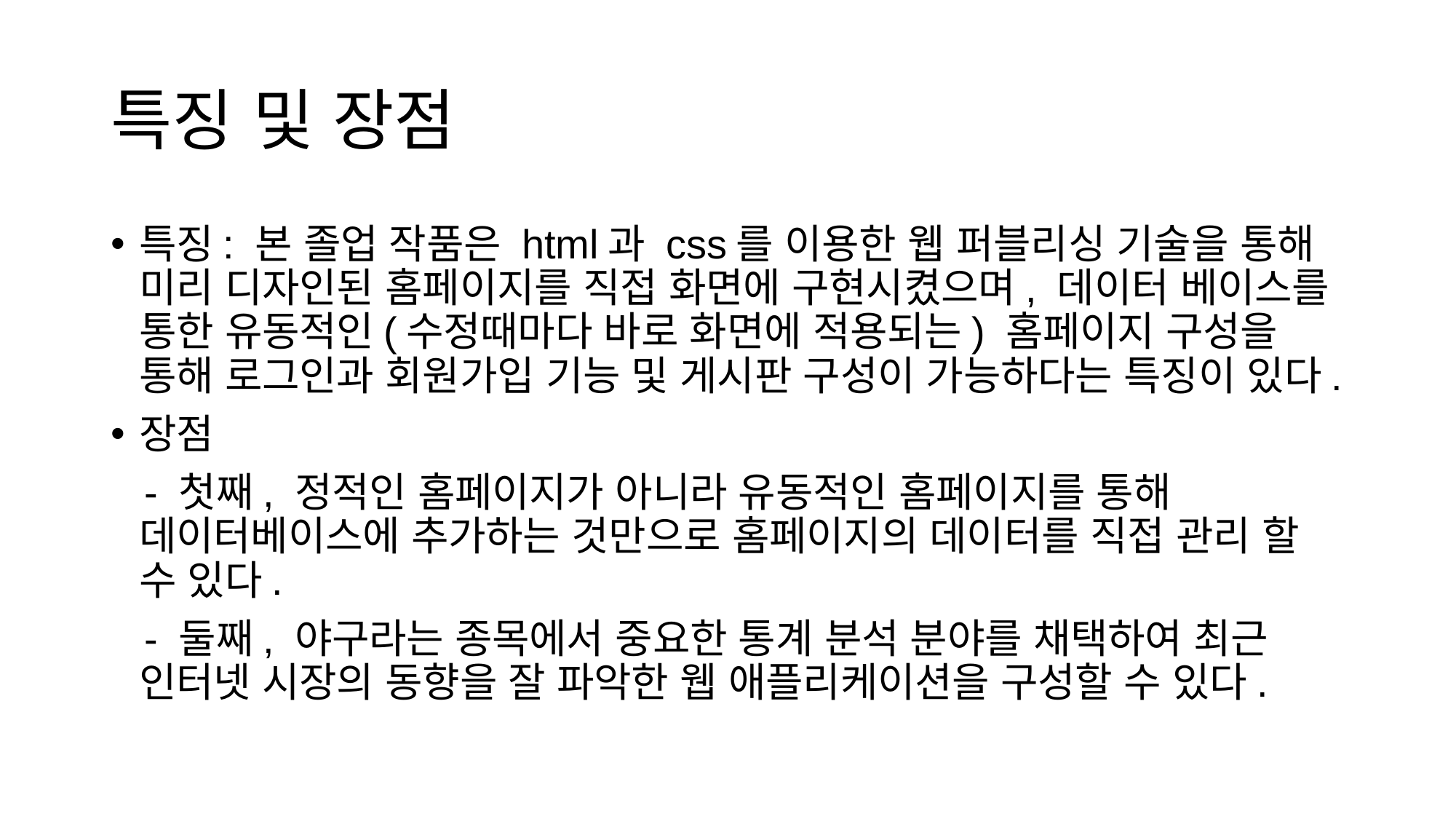

# 특징 및 장점
특징: 본 졸업 작품은 html과 css를 이용한 웹 퍼블리싱 기술을 통해 미리 디자인된 홈페이지를 직접 화면에 구현시켰으며, 데이터 베이스를 통한 유동적인(수정때마다 바로 화면에 적용되는) 홈페이지 구성을 통해 로그인과 회원가입 기능 및 게시판 구성이 가능하다는 특징이 있다.
장점
   - 첫째, 정적인 홈페이지가 아니라 유동적인 홈페이지를 통해 데이터베이스에 추가하는 것만으로 홈페이지의 데이터를 직접 관리 할 수 있다.
   - 둘째, 야구라는 종목에서 중요한 통계 분석 분야를 채택하여 최근 인터넷 시장의 동향을 잘 파악한 웹 애플리케이션을 구성할 수 있다.